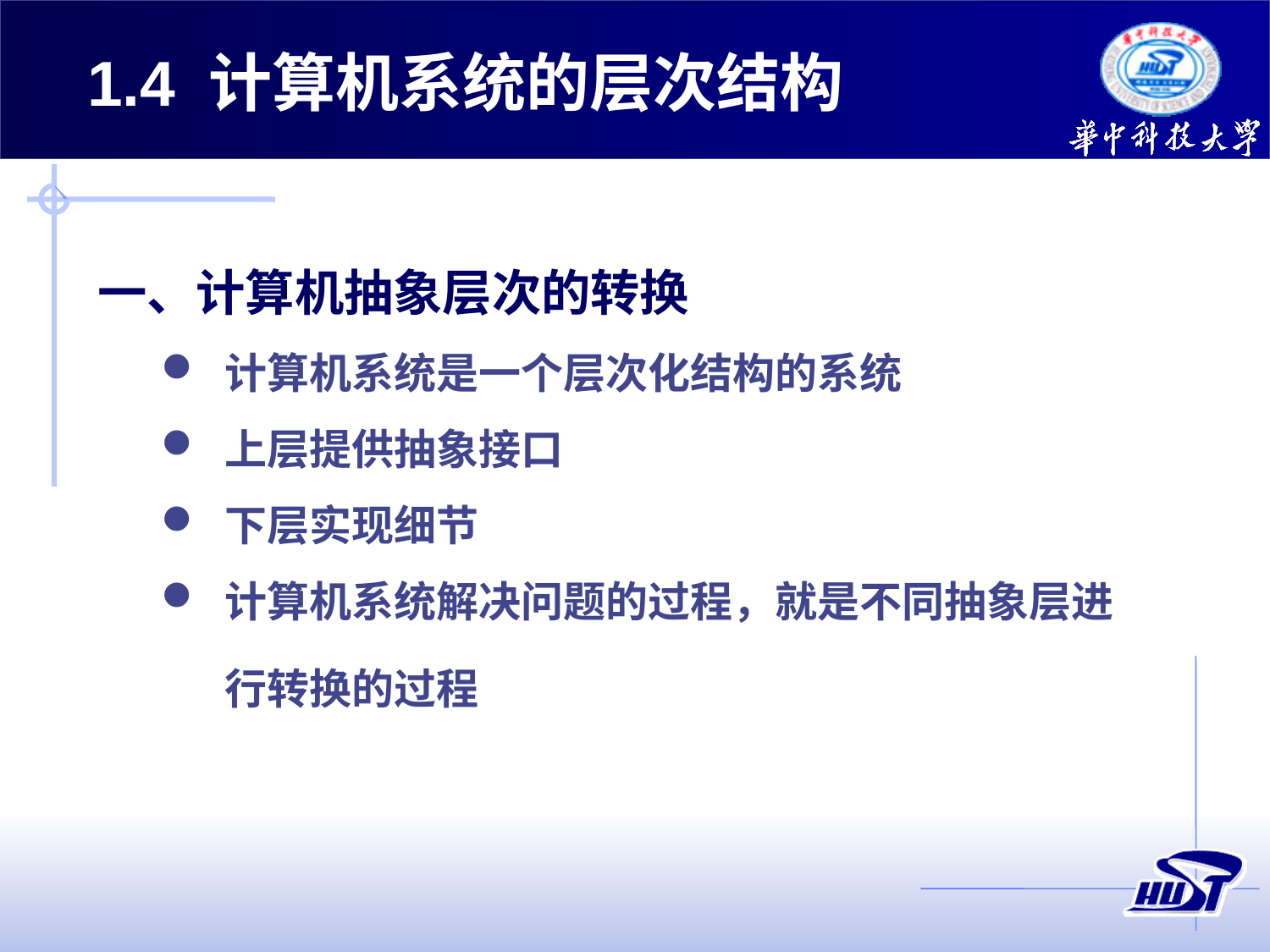

1.4 计算机系统的层次结构
一、计算机抽象层次的转换
计算机系统是一个层次化结构的系统
上层提供抽象接口
下层实现细节
计算机系统解决问题的过程，就是不同抽象层进行转换的过程